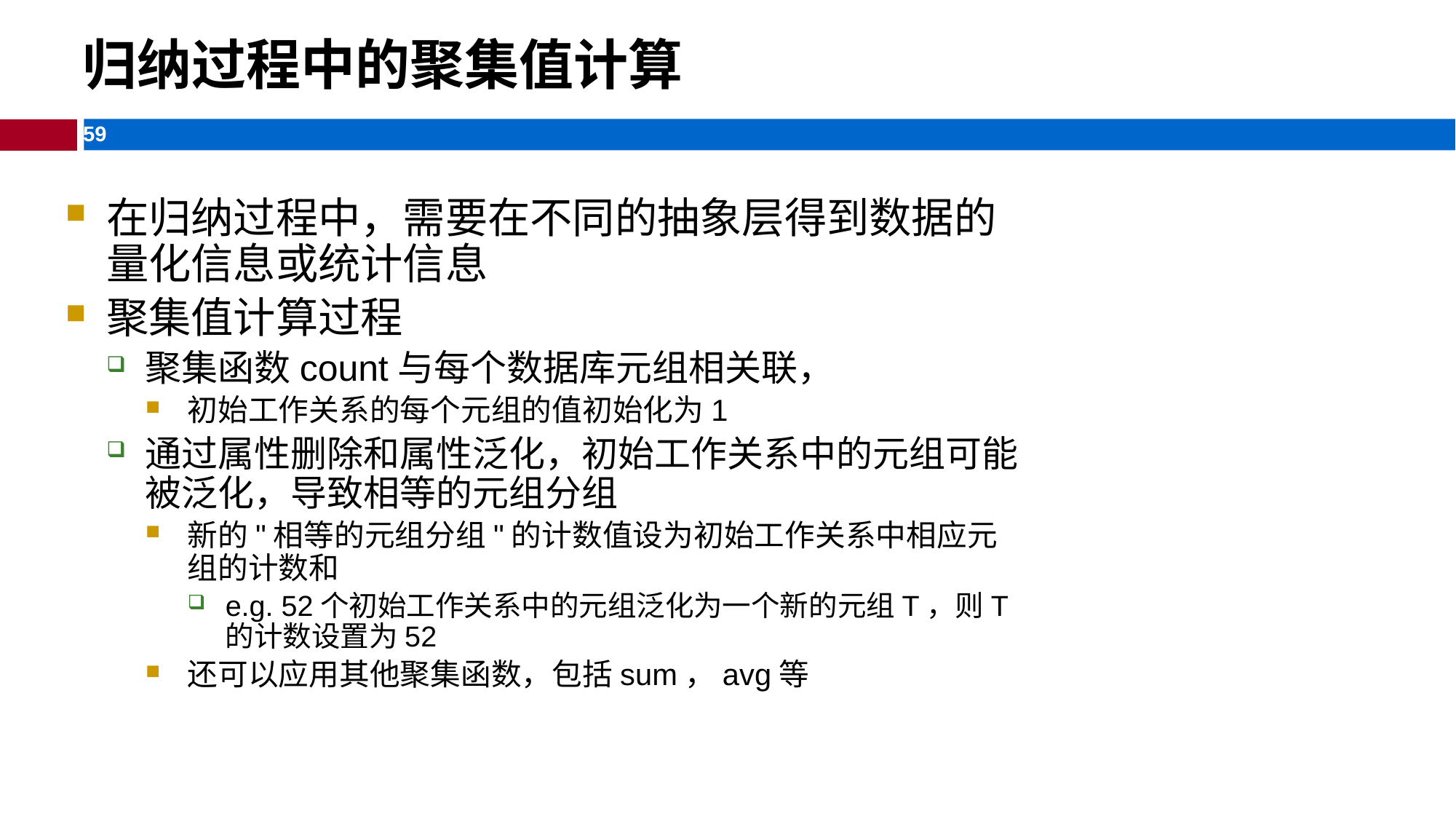

归纳过程中的聚集值计算
在归纳过程中，需要在不同的抽象层得到数据的量化信息或统计信息
聚集值计算过程
聚集函数count与每个数据库元组相关联，
初始工作关系的每个元组的值初始化为1
通过属性删除和属性泛化，初始工作关系中的元组可能被泛化，导致相等的元组分组
新的"相等的元组分组"的计数值设为初始工作关系中相应元组的计数和
e.g. 52个初始工作关系中的元组泛化为一个新的元组T，则T的计数设置为52
还可以应用其他聚集函数，包括sum，avg等